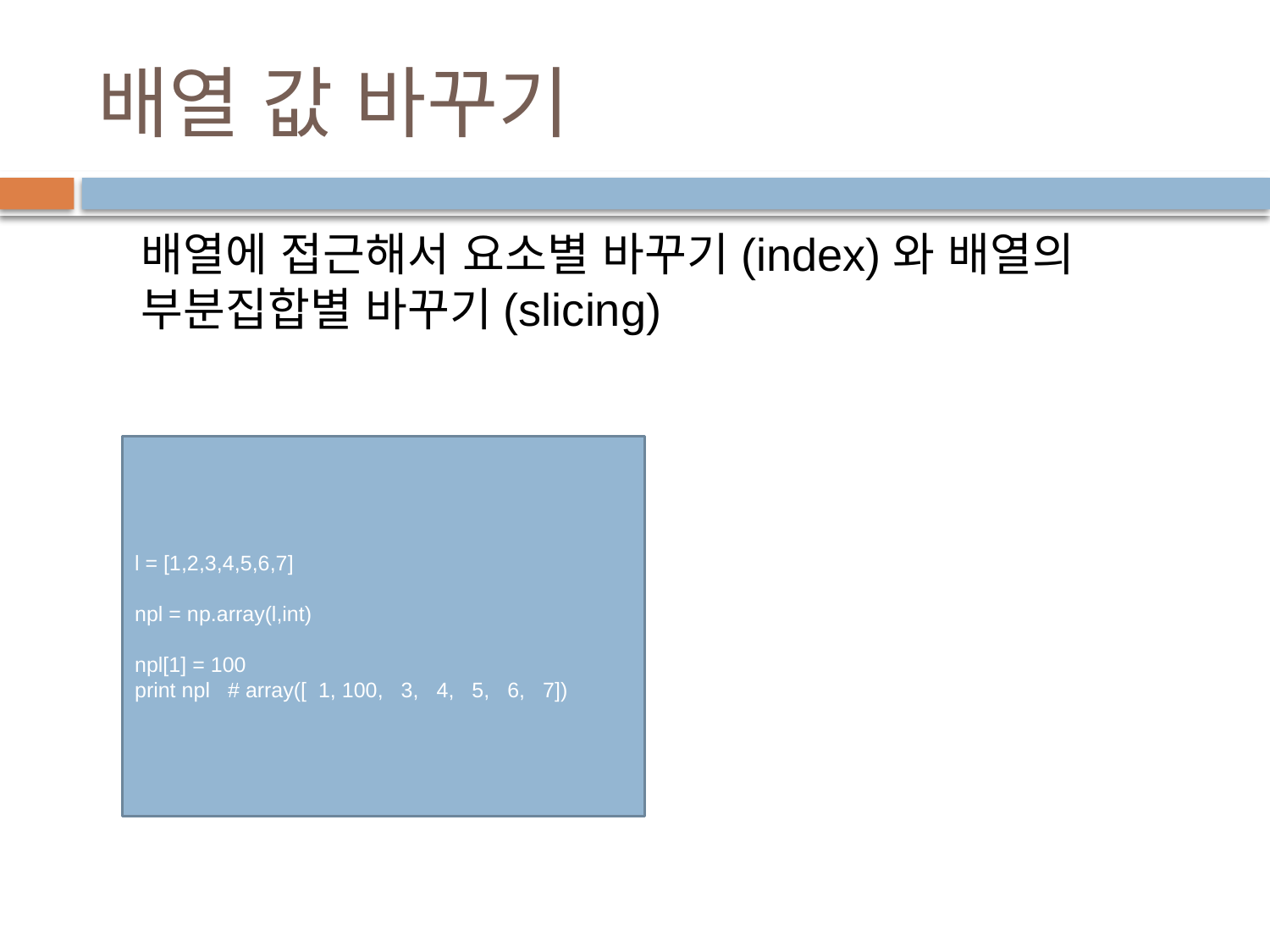

# 배열 값 바꾸기
배열에 접근해서 요소별 바꾸기(index)와 배열의 부분집합별 바꾸기(slicing)
l = [1,2,3,4,5,6,7]

npl = np.array(l,int)

npl[1] = 100
print npl   # array([  1, 100,   3,   4,   5,   6,   7])